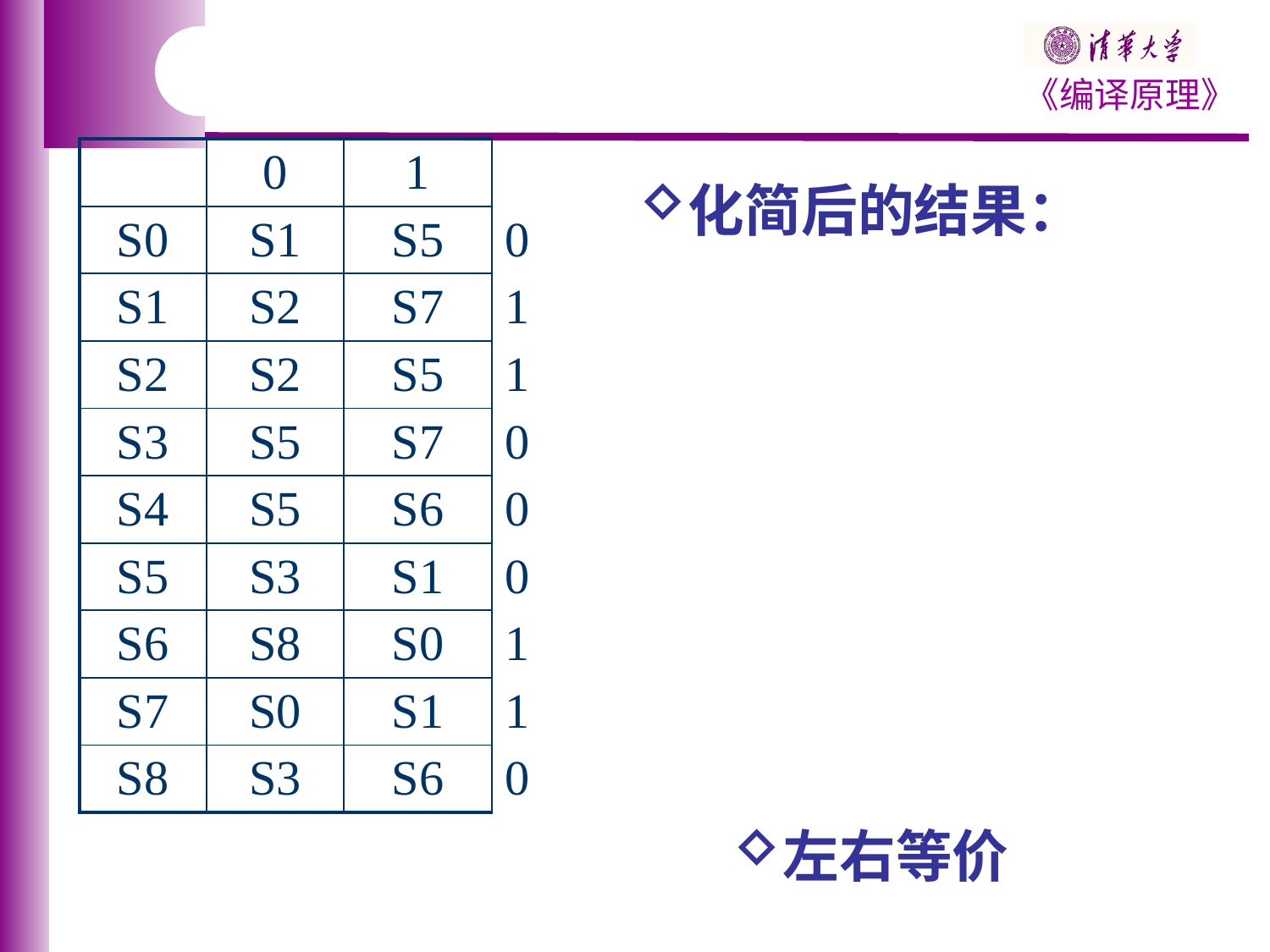

|  | 0 | 1 |  |
| --- | --- | --- | --- |
| S0 | S1 | S5 | 0 |
| S1 | S2 | S7 | 1 |
| S2 | S2 | S5 | 1 |
| S3 | S5 | S7 | 0 |
| S4 | S5 | S6 | 0 |
| S5 | S3 | S1 | 0 |
| S6 | S8 | S0 | 1 |
| S7 | S0 | S1 | 1 |
| S8 | S3 | S6 | 0 |
化简后的结果：
左右等价